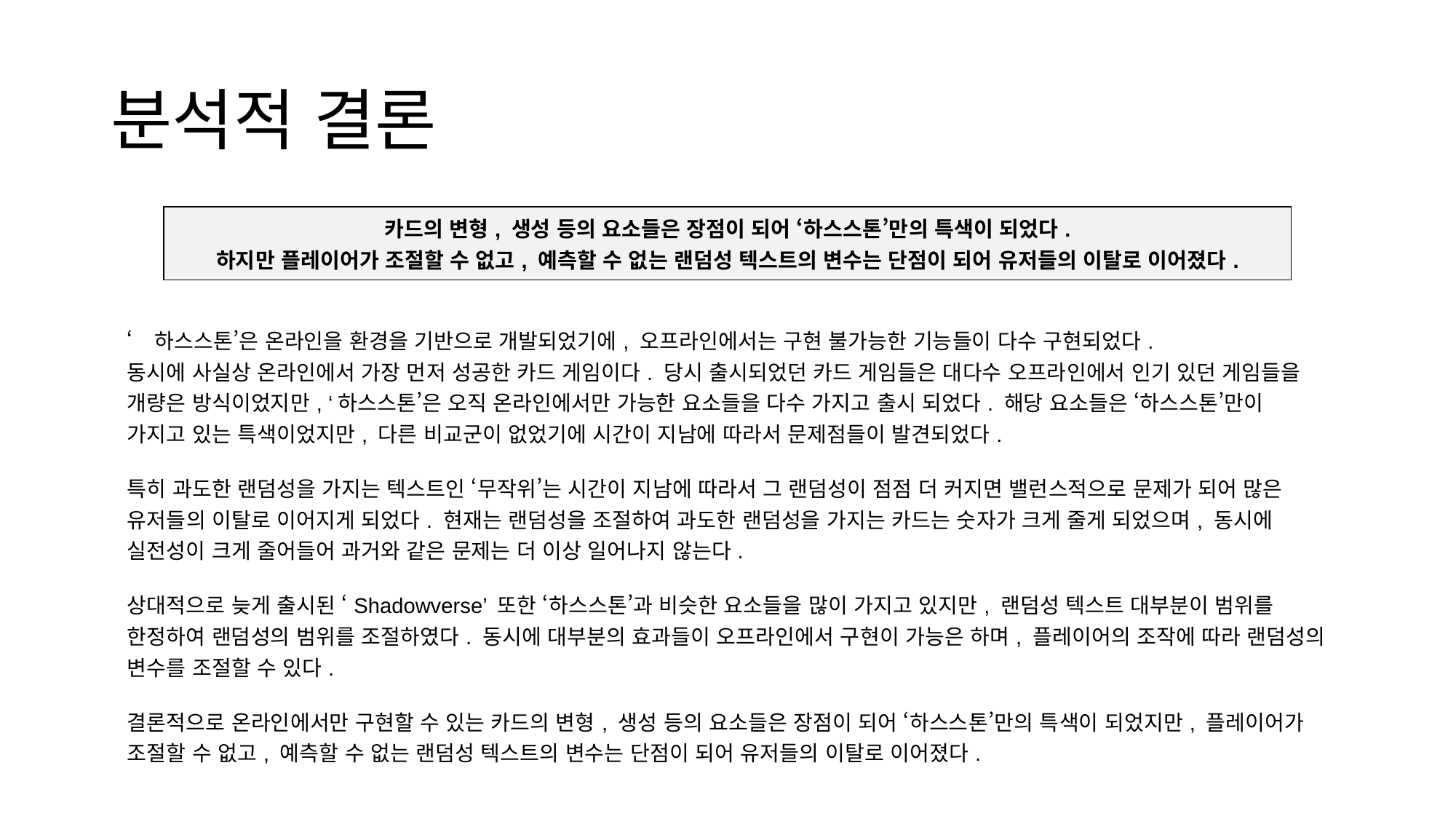

# 분석적 결론
| 카드의 변형, 생성 등의 요소들은 장점이 되어 ‘하스스톤’만의 특색이 되었다. 하지만 플레이어가 조절할 수 없고, 예측할 수 없는 랜덤성 텍스트의 변수는 단점이 되어 유저들의 이탈로 이어졌다. |
| --- |
| ‘하스스톤’은 온라인을 환경을 기반으로 개발되었기에, 오프라인에서는 구현 불가능한 기능들이 다수 구현되었다. 동시에 사실상 온라인에서 가장 먼저 성공한 카드 게임이다. 당시 출시되었던 카드 게임들은 대다수 오프라인에서 인기 있던 게임들을 개량은 방식이었지만, ‘하스스톤’은 오직 온라인에서만 가능한 요소들을 다수 가지고 출시 되었다. 해당 요소들은 ‘하스스톤’만이 가지고 있는 특색이었지만, 다른 비교군이 없었기에 시간이 지남에 따라서 문제점들이 발견되었다. 특히 과도한 랜덤성을 가지는 텍스트인 ‘무작위’는 시간이 지남에 따라서 그 랜덤성이 점점 더 커지면 밸런스적으로 문제가 되어 많은 유저들의 이탈로 이어지게 되었다. 현재는 랜덤성을 조절하여 과도한 랜덤성을 가지는 카드는 숫자가 크게 줄게 되었으며, 동시에 실전성이 크게 줄어들어 과거와 같은 문제는 더 이상 일어나지 않는다. 상대적으로 늦게 출시된 ‘Shadowverse’ 또한 ‘하스스톤’과 비슷한 요소들을 많이 가지고 있지만, 랜덤성 텍스트 대부분이 범위를 한정하여 랜덤성의 범위를 조절하였다. 동시에 대부분의 효과들이 오프라인에서 구현이 가능은 하며, 플레이어의 조작에 따라 랜덤성의 변수를 조절할 수 있다. 결론적으로 온라인에서만 구현할 수 있는 카드의 변형, 생성 등의 요소들은 장점이 되어 ‘하스스톤’만의 특색이 되었지만, 플레이어가 조절할 수 없고, 예측할 수 없는 랜덤성 텍스트의 변수는 단점이 되어 유저들의 이탈로 이어졌다. |
| --- |